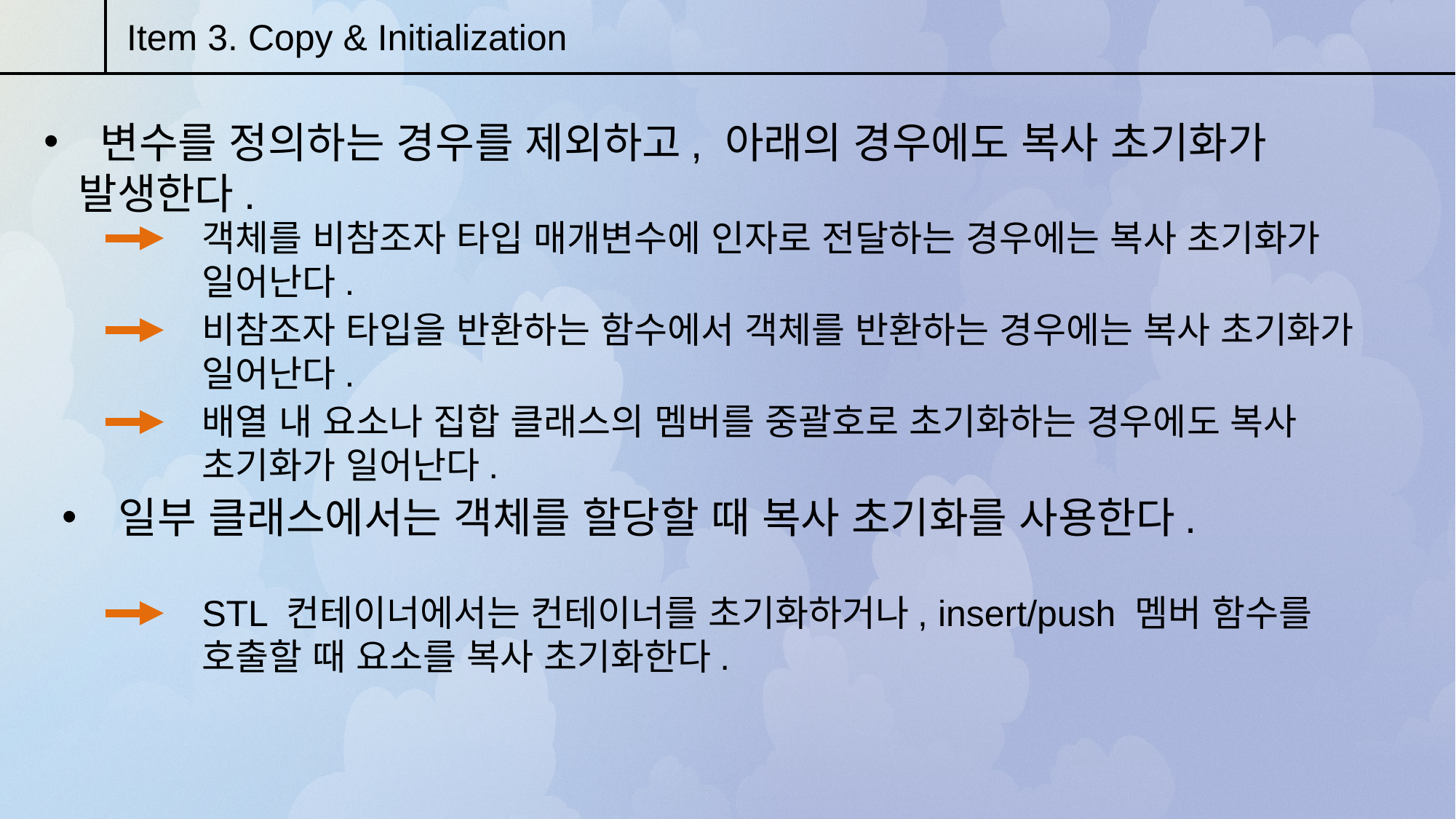

Item 3. Copy & Initialization
 변수를 정의하는 경우를 제외하고, 아래의 경우에도 복사 초기화가 발생한다.
객체를 비참조자 타입 매개변수에 인자로 전달하는 경우에는 복사 초기화가 일어난다.
비참조자 타입을 반환하는 함수에서 객체를 반환하는 경우에는 복사 초기화가 일어난다.
배열 내 요소나 집합 클래스의 멤버를 중괄호로 초기화하는 경우에도 복사 초기화가 일어난다.
 일부 클래스에서는 객체를 할당할 때 복사 초기화를 사용한다.
STL 컨테이너에서는 컨테이너를 초기화하거나, insert/push 멤버 함수를 호출할 때 요소를 복사 초기화한다.